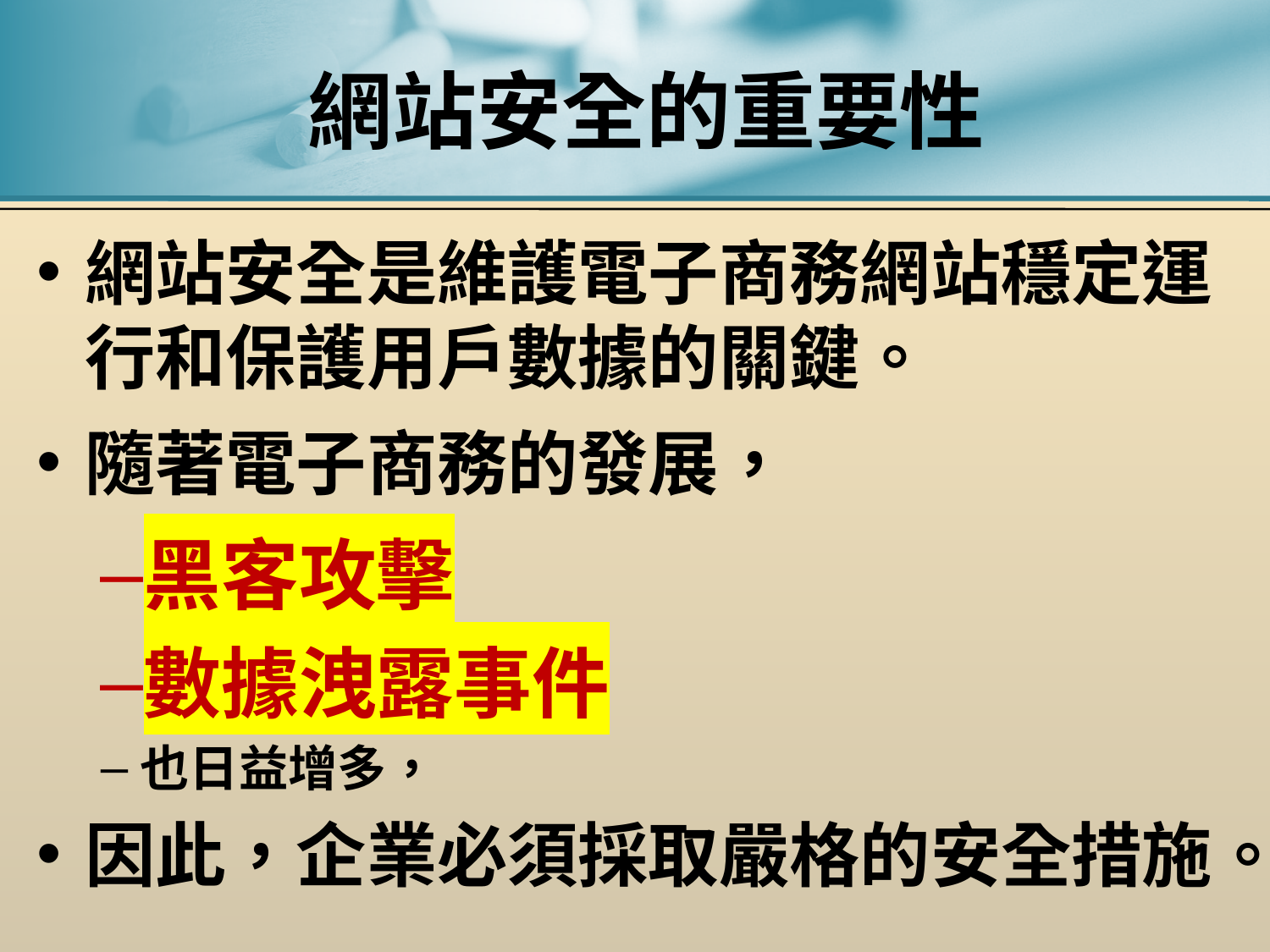

# 網站安全的重要性
網站安全是維護電子商務網站穩定運行和保護用戶數據的關鍵。
隨著電子商務的發展，
黑客攻擊
數據洩露事件
也日益增多，
因此，企業必須採取嚴格的安全措施。